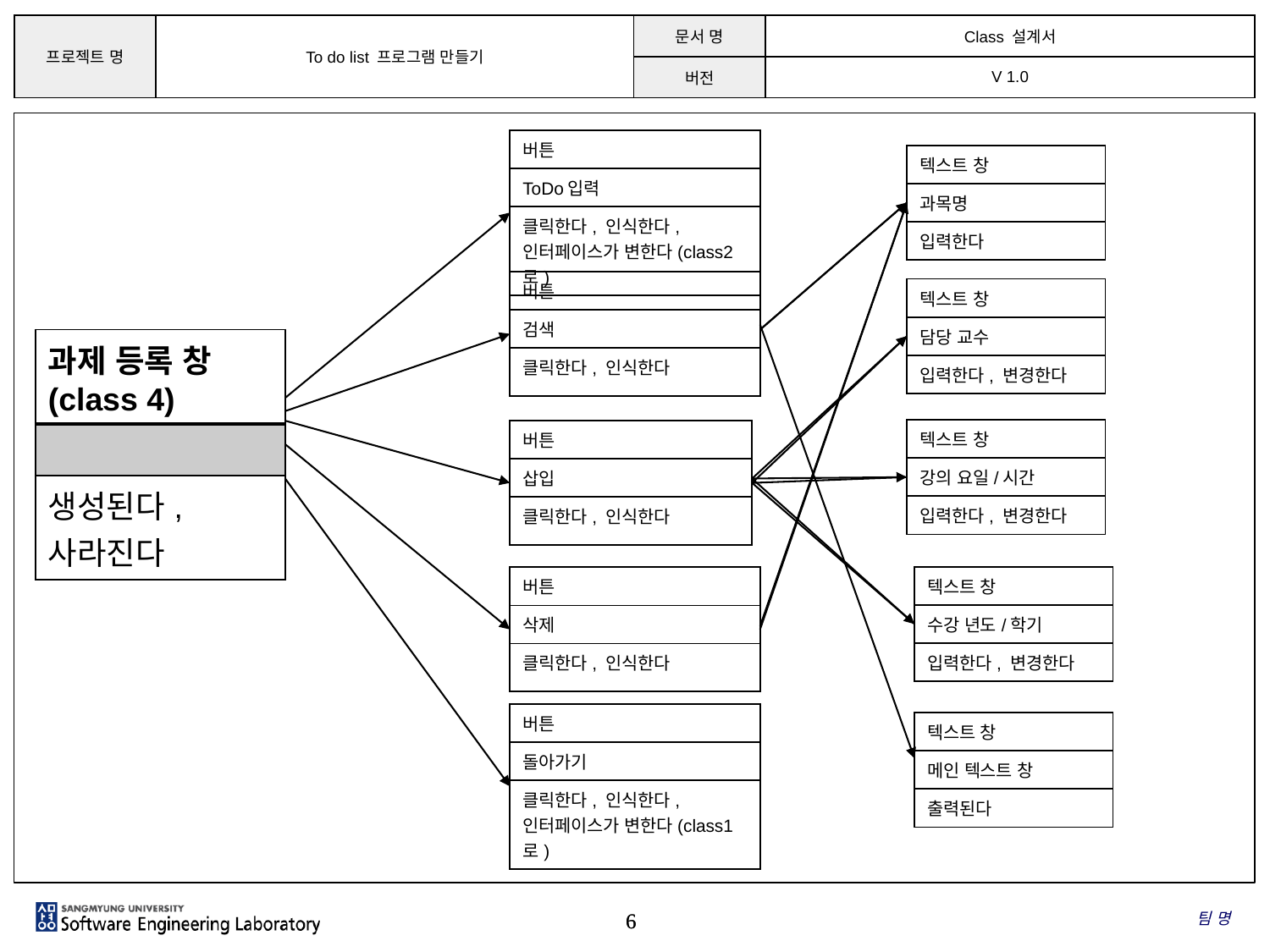

| 버튼 |
| --- |
| ToDo입력 |
| 클릭한다, 인식한다, 인터페이스가 변한다(class2로) |
| 텍스트 창 |
| --- |
| 과목명 |
| 입력한다 |
| 버튼 |
| --- |
| 검색 |
| 클릭한다, 인식한다 |
| 텍스트 창 |
| --- |
| 담당 교수 |
| 입력한다, 변경한다 |
| 과제 등록 창(class 4) |
| --- |
|  |
| 생성된다, 사라진다 |
| 텍스트 창 |
| --- |
| 강의 요일/시간 |
| 입력한다, 변경한다 |
| 버튼 |
| --- |
| 삽입 |
| 클릭한다, 인식한다 |
| 텍스트 창 |
| --- |
| 수강 년도/학기 |
| 입력한다, 변경한다 |
| 버튼 |
| --- |
| 삭제 |
| 클릭한다, 인식한다 |
| 버튼 |
| --- |
| 돌아가기 |
| 클릭한다, 인식한다, 인터페이스가 변한다(class1로) |
| 텍스트 창 |
| --- |
| 메인 텍스트 창 |
| 출력된다 |
팀 명